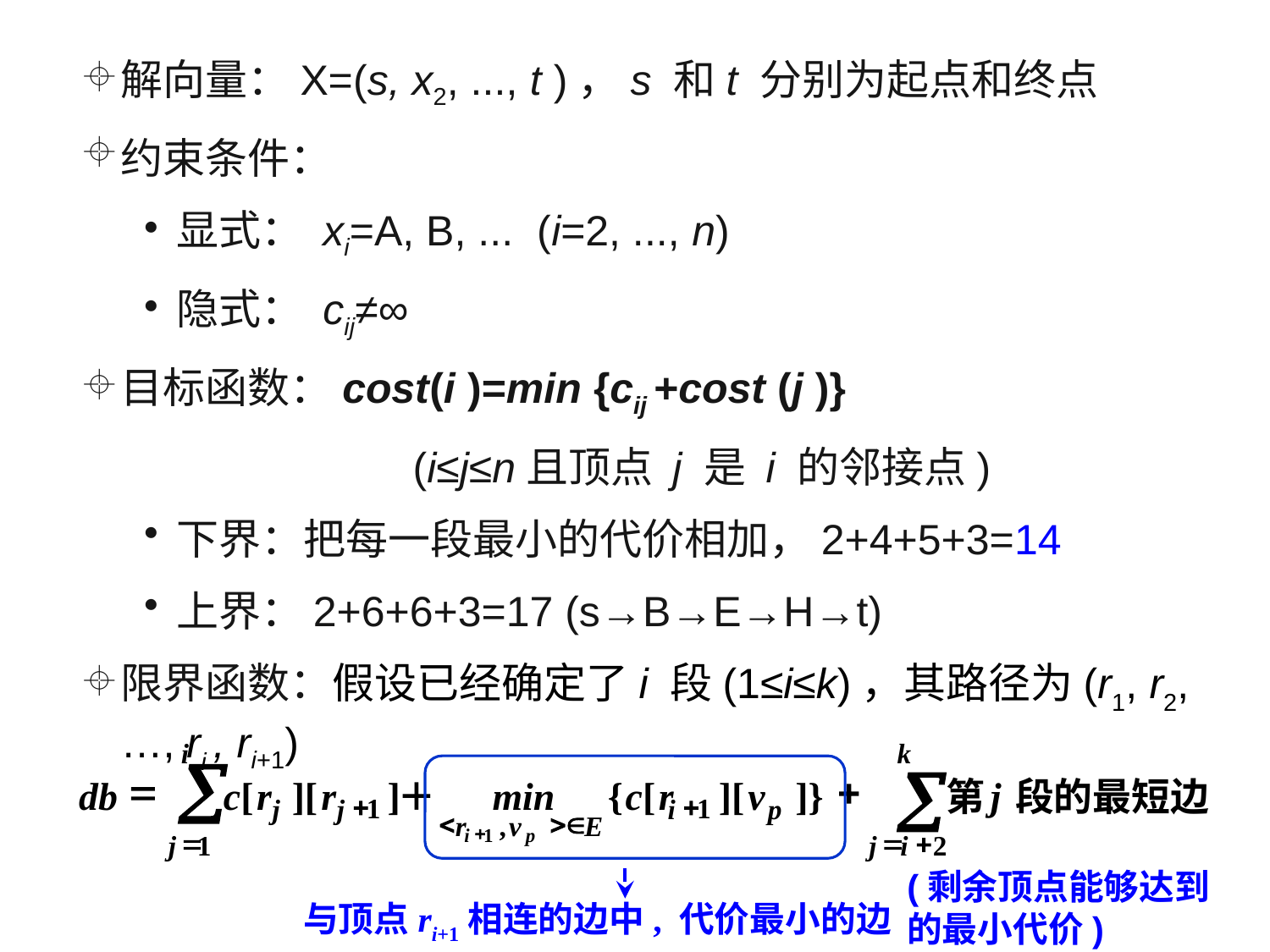

解向量：X=(s, x2, ..., t )，s 和t 分别为起点和终点
约束条件：
显式： xi=A, B, ...  (i=2, ..., n)
隐式： cij≠∞
目标函数：cost(i )=min {cij +cost (j )}
                            (i≤j≤n且顶点 j 是 i 的邻接点)
下界：把每一段最小的代价相加，2+4+5+3=14
上界：2+6+6+3=17 (s→B→E→H→t)
限界函数：假设已经确定了i 段(1≤i≤k)，其路径为(r1, r2, …, ri , ri+1)

i
k
∑
∑
=
+
db
c
[
r
][
r
]
min
{
c
[
r
][
v
]}
 j
＋
第
段的最短边
+
+
1
1
j
j
i
p
<
>∈
,
r
v
E
+
i
1
p
=
=
+
1
2
j
j
i

(剩余顶点能够达到
的最小代价)

与顶点ri+1相连的边中, 代价最小的边